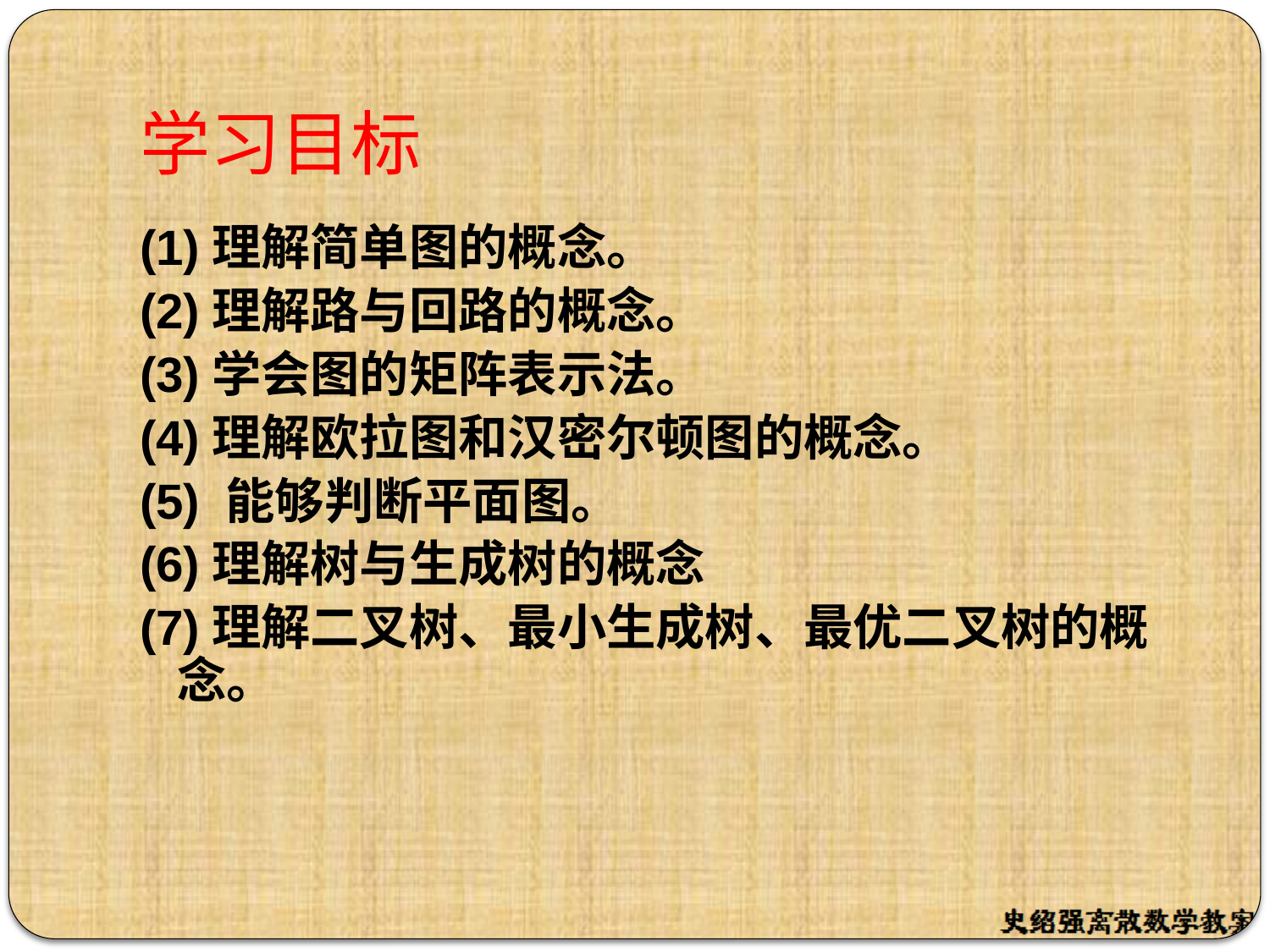

# 学习目标
(1)理解简单图的概念。
(2)理解路与回路的概念。
(3)学会图的矩阵表示法。
(4)理解欧拉图和汉密尔顿图的概念。
(5) 能够判断平面图。
(6)理解树与生成树的概念
(7)理解二叉树、最小生成树、最优二叉树的概念。